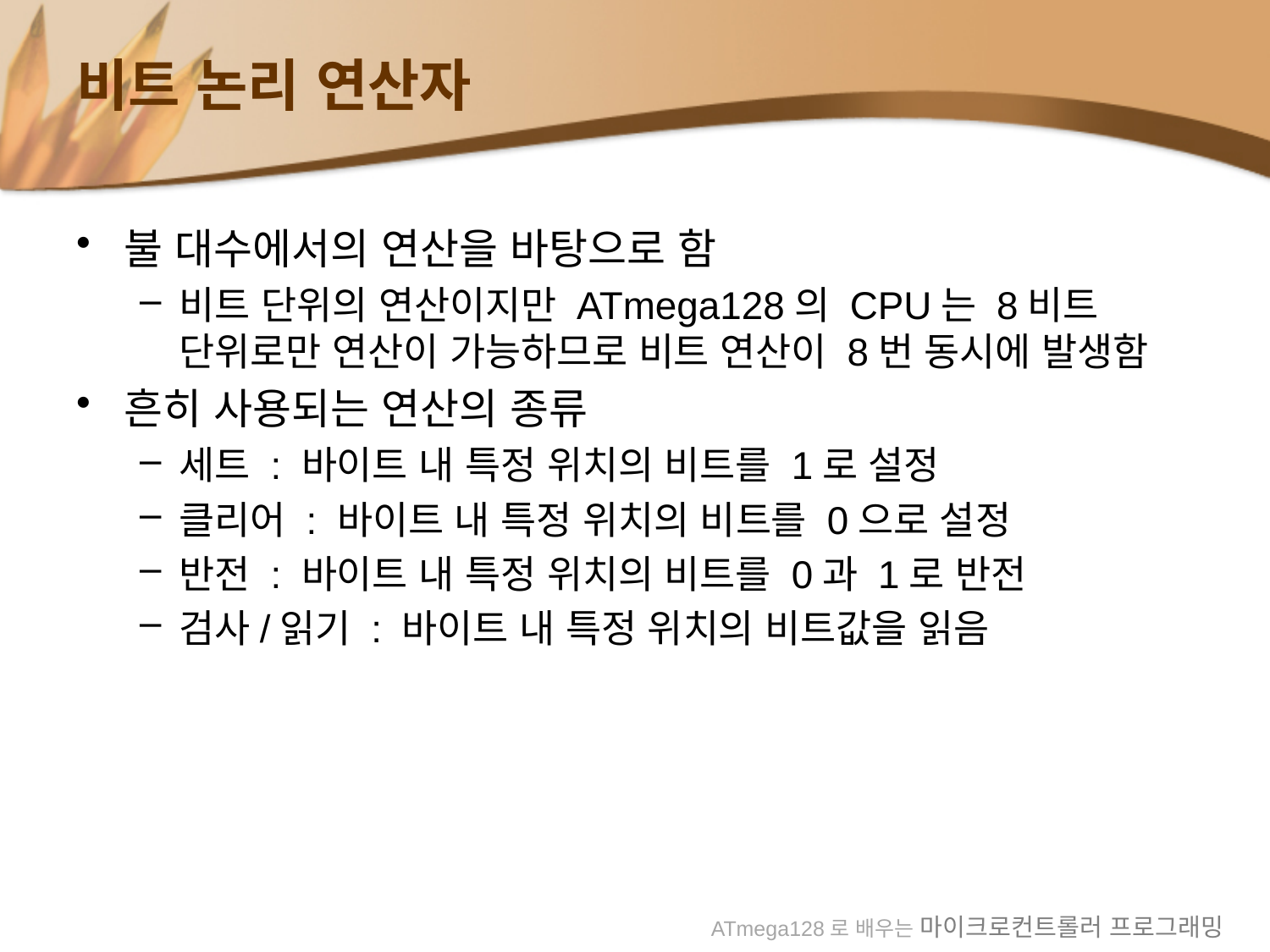

# 비트 논리 연산자
불 대수에서의 연산을 바탕으로 함
비트 단위의 연산이지만 ATmega128의 CPU는 8비트 단위로만 연산이 가능하므로 비트 연산이 8번 동시에 발생함
흔히 사용되는 연산의 종류
세트 : 바이트 내 특정 위치의 비트를 1로 설정
클리어 : 바이트 내 특정 위치의 비트를 0으로 설정
반전 : 바이트 내 특정 위치의 비트를 0과 1로 반전
검사/읽기 : 바이트 내 특정 위치의 비트값을 읽음